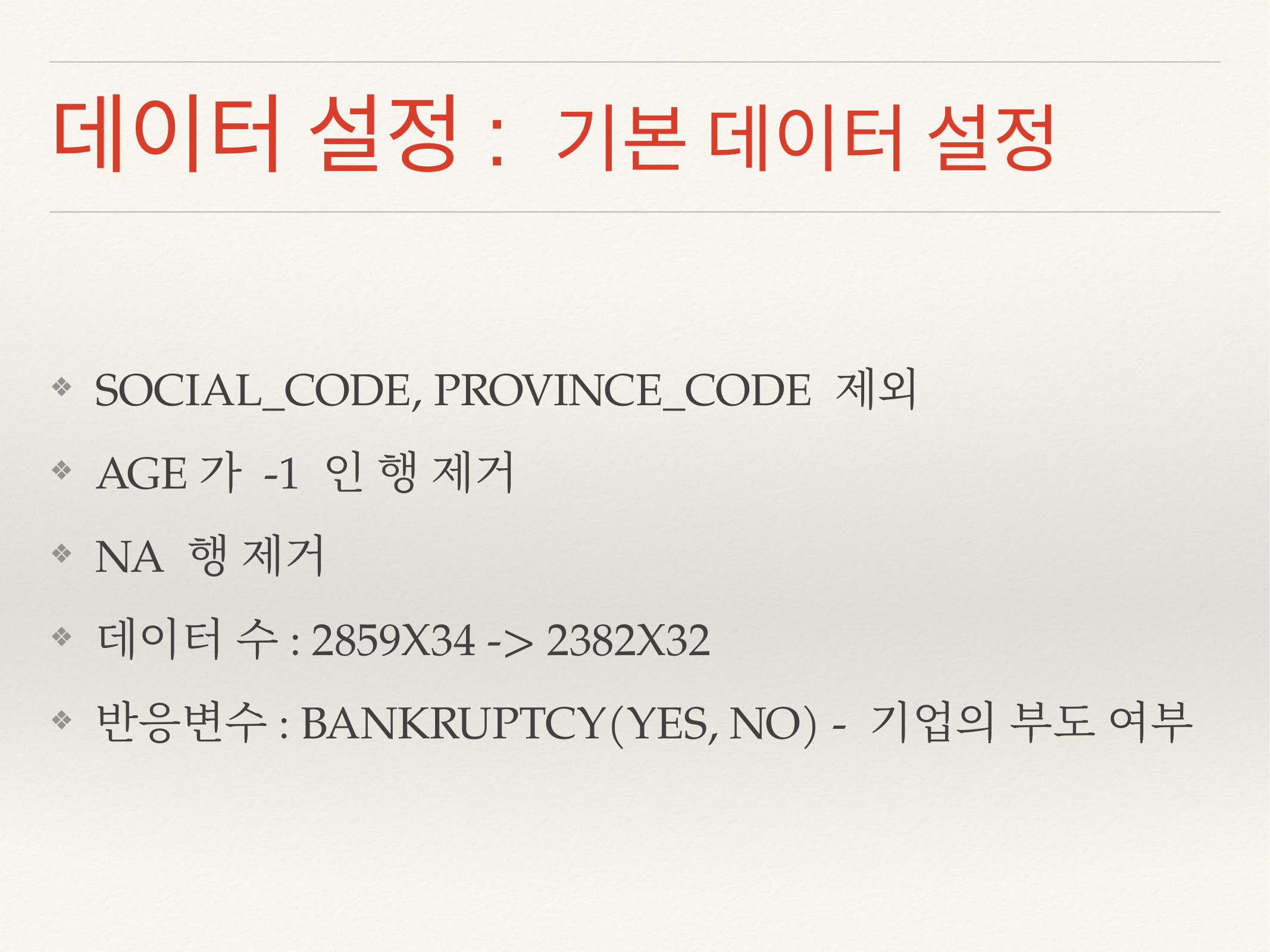

# 데이터 설정: 기본 데이터 설정
SOCIAL_CODE, PROVINCE_CODE 제외
AGE가 -1 인 행 제거
NA 행 제거
데이터 수: 2859X34 -> 2382X32
반응변수: BANKRUPTCY(YES, NO) - 기업의 부도 여부